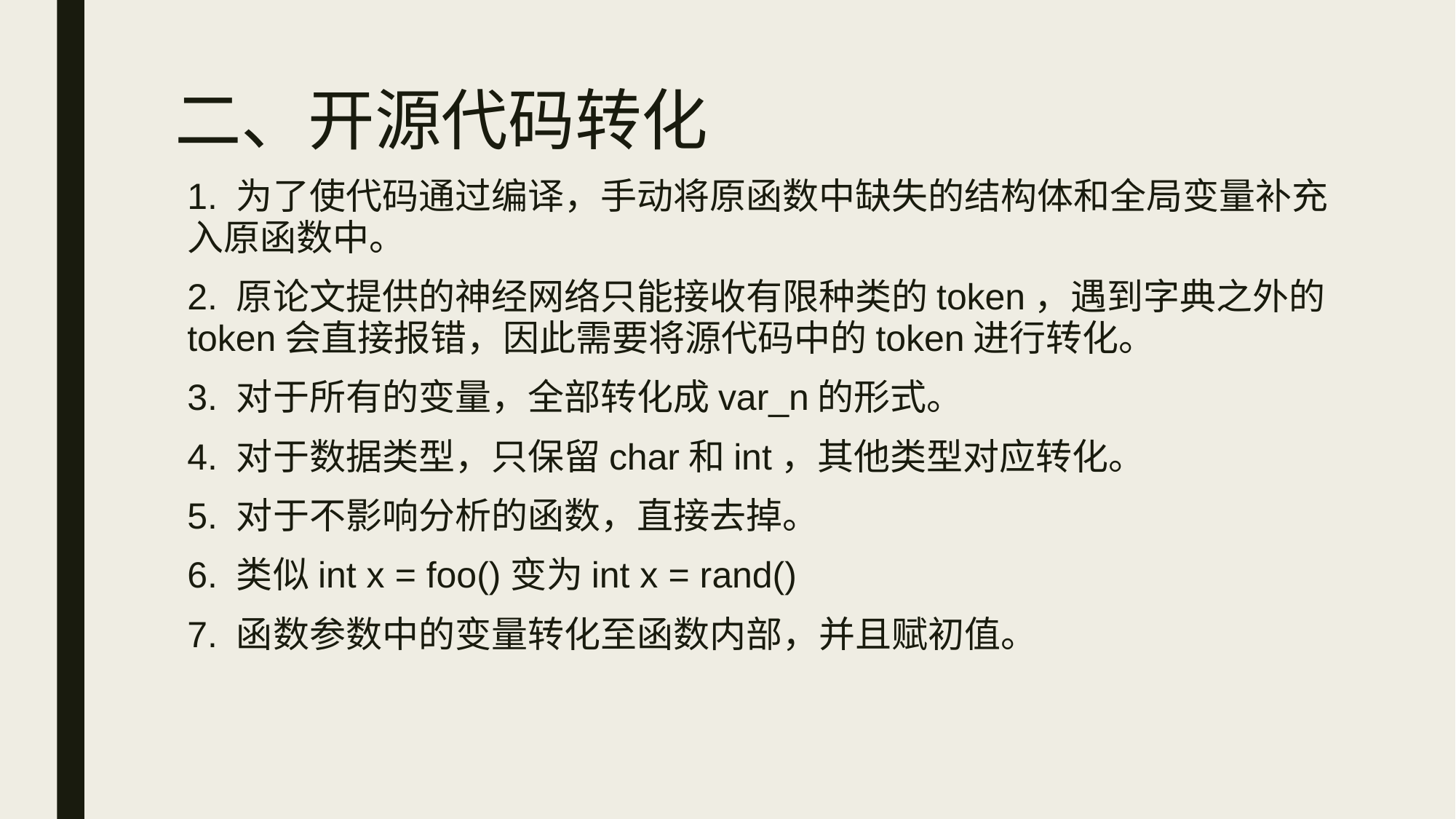

# 二、开源代码转化
1. 为了使代码通过编译，手动将原函数中缺失的结构体和全局变量补充入原函数中。
2. 原论文提供的神经网络只能接收有限种类的token，遇到字典之外的token会直接报错，因此需要将源代码中的token进行转化。
3. 对于所有的变量，全部转化成var_n的形式。
4. 对于数据类型，只保留char和int，其他类型对应转化。
5. 对于不影响分析的函数，直接去掉。
6. 类似int x = foo()变为int x = rand()
7. 函数参数中的变量转化至函数内部，并且赋初值。